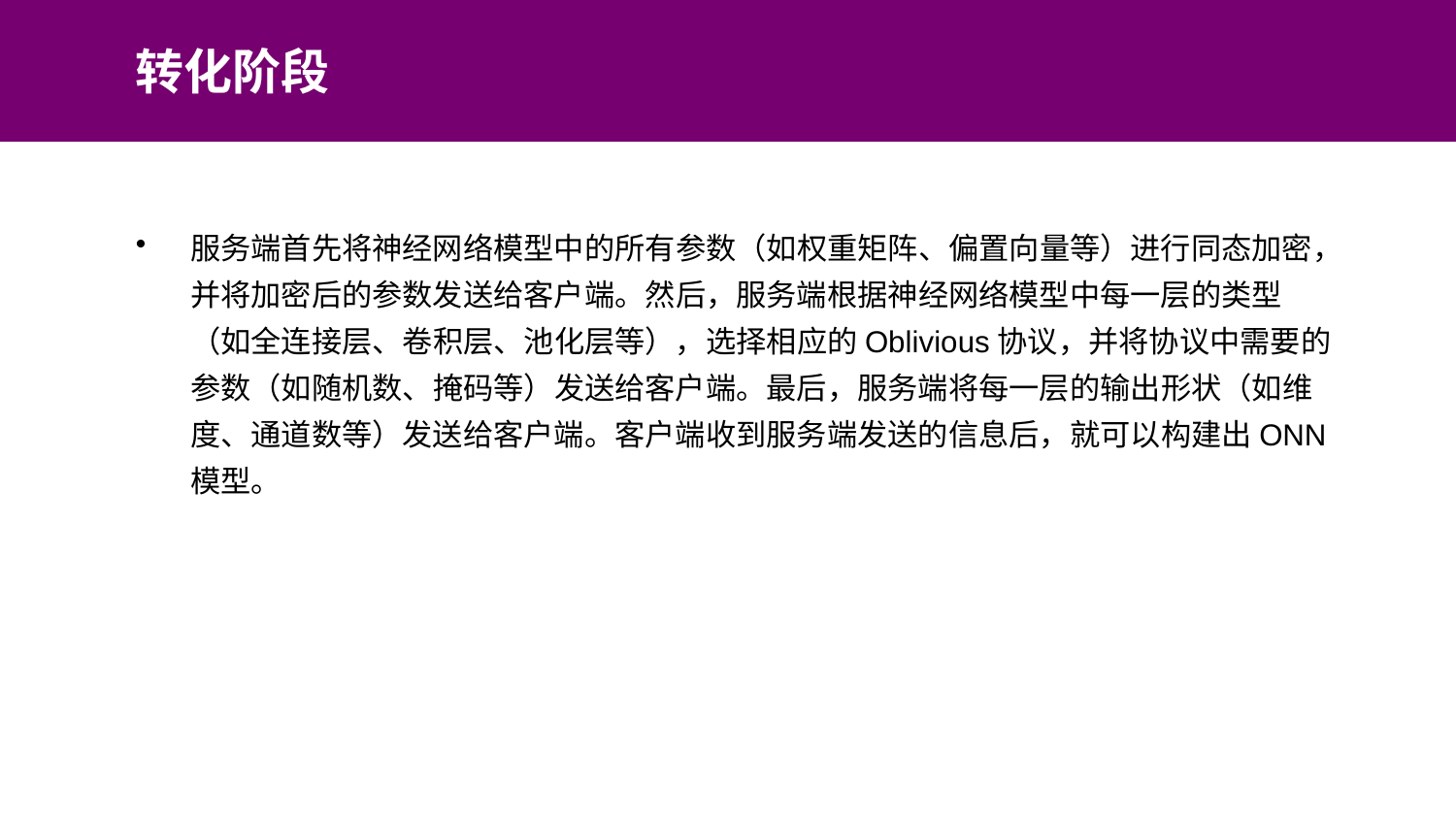

转化阶段
服务端首先将神经网络模型中的所有参数（如权重矩阵、偏置向量等）进行同态加密，并将加密后的参数发送给客户端。然后，服务端根据神经网络模型中每一层的类型（如全连接层、卷积层、池化层等），选择相应的Oblivious协议，并将协议中需要的参数（如随机数、掩码等）发送给客户端。最后，服务端将每一层的输出形状（如维度、通道数等）发送给客户端。客户端收到服务端发送的信息后，就可以构建出ONN模型。